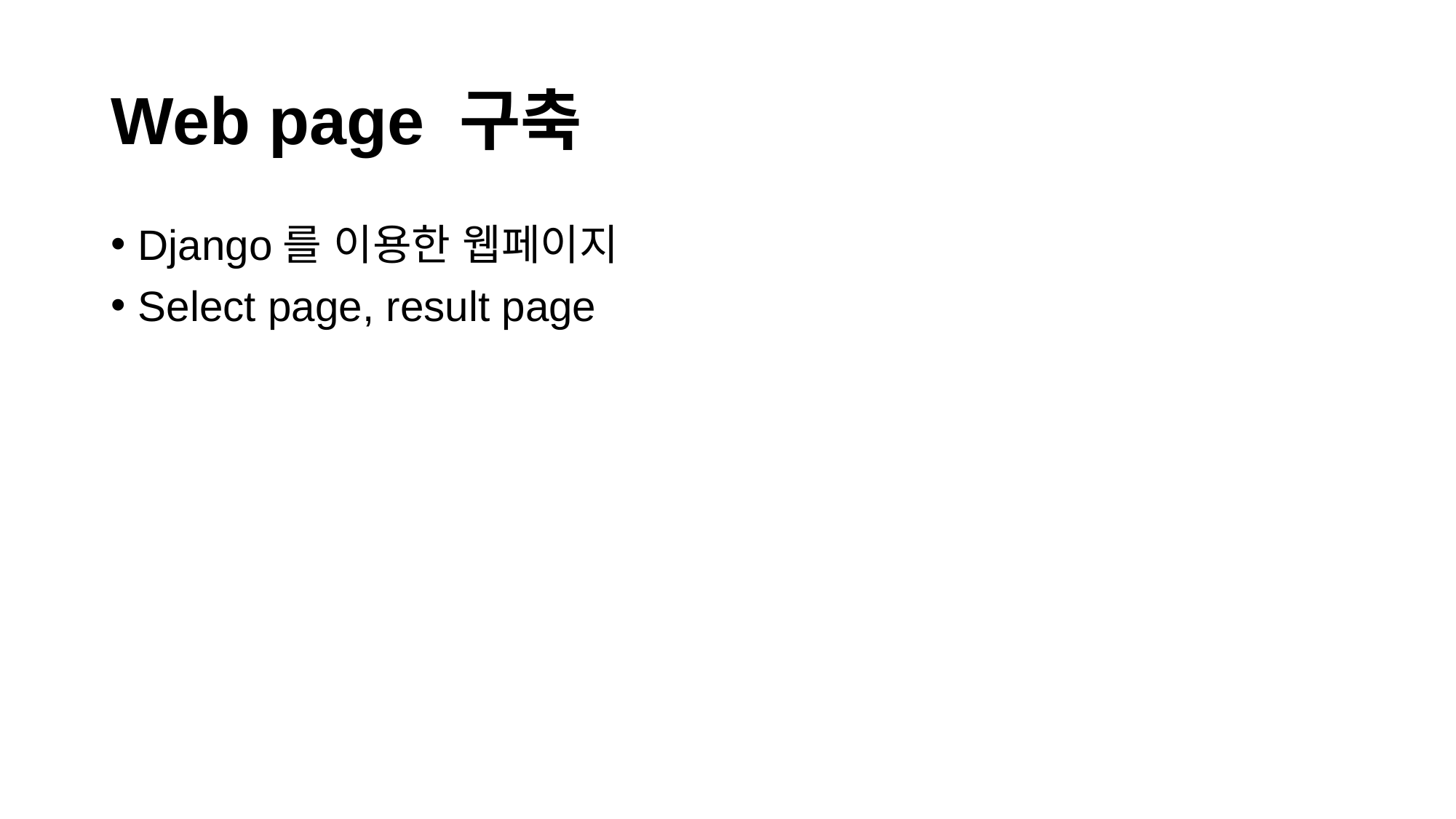

# Web page 구축
Django를 이용한 웹페이지
Select page, result page